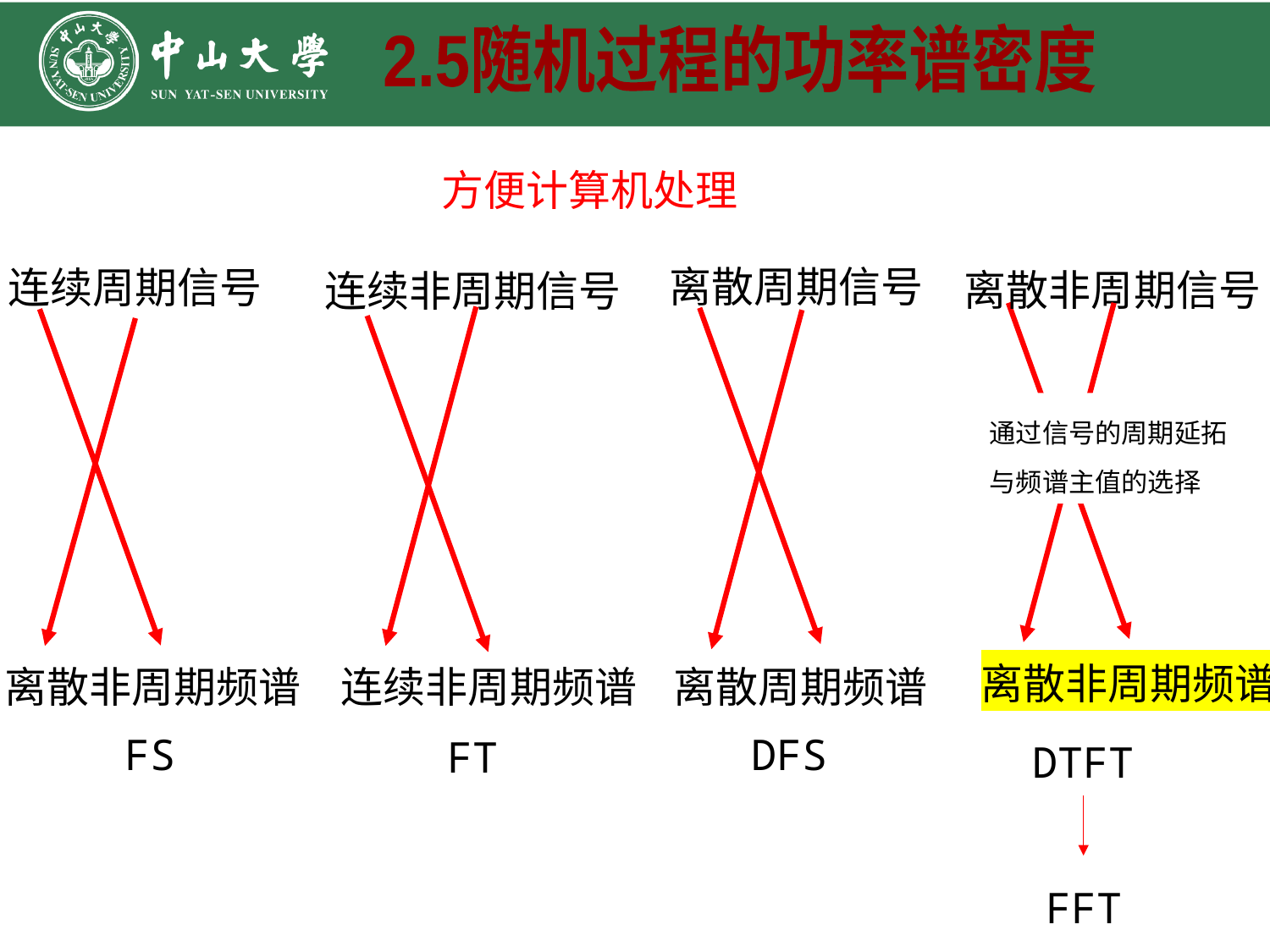

2.5随机过程的功率谱密度
方便计算机处理
离散周期信号
连续周期信号
离散非周期信号
连续非周期信号
通过信号的周期延拓与频谱主值的选择
离散非周期频谱
离散非周期频谱
连续非周期频谱
离散周期频谱
DFS
FS
FT
DTFT
FFT